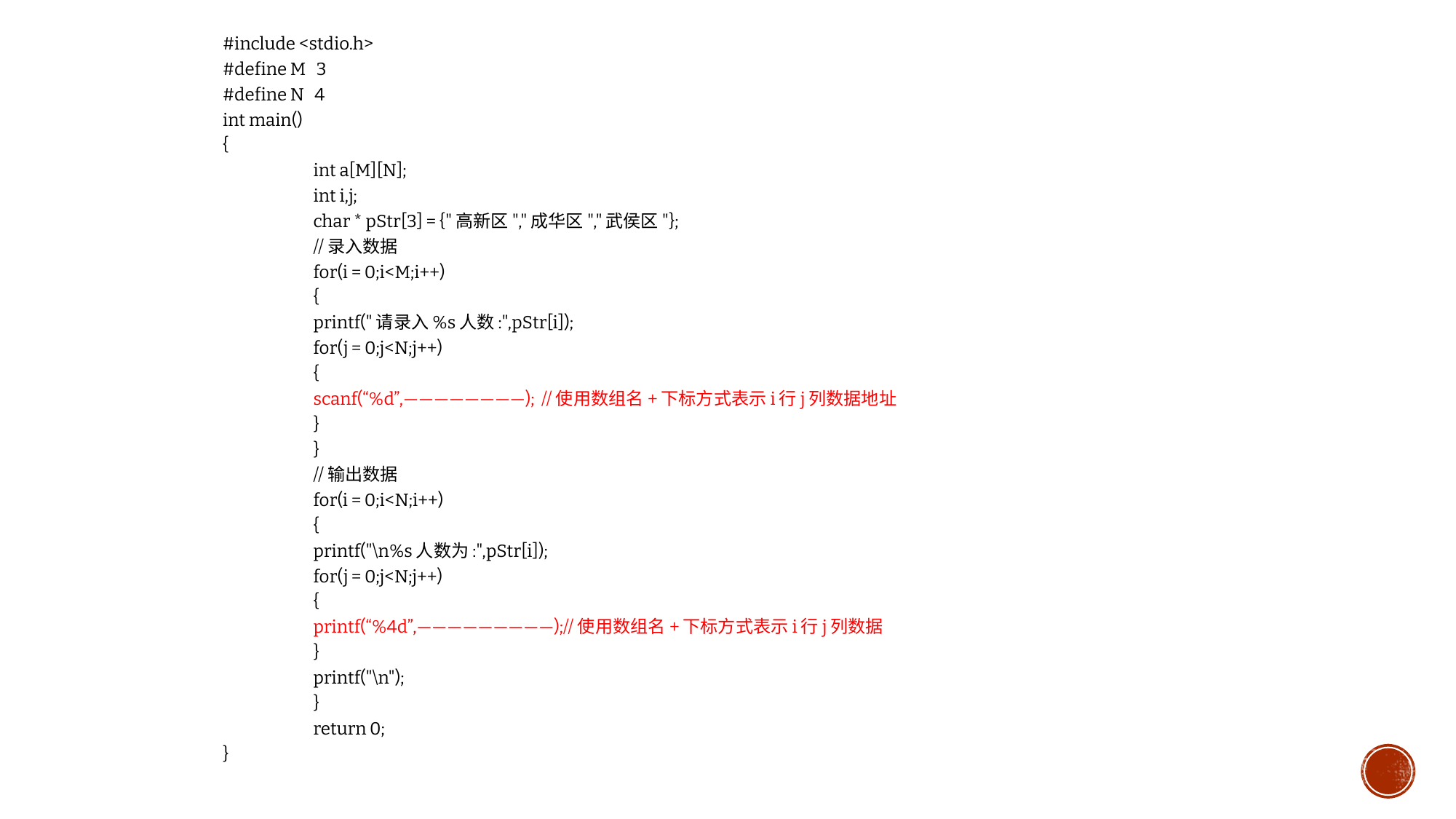

#include <stdio.h>
#define M   3
#define N   4
int main()
{
	int a[M][N];
	int i,j;
	char * pStr[3] = {"高新区","成华区","武侯区"};
	//录入数据
	for(i = 0;i<M;i++)
	{
		printf("请录入%s人数:",pStr[i]);
		for(j = 0;j<N;j++)
		{
			scanf(“%d”,————————);  //使用数组名+下标方式表示i行j列数据地址
		}
	}
	//输出数据
	for(i = 0;i<N;i++)
	{
		printf("\n%s人数为:",pStr[i]);
		for(j = 0;j<N;j++)
		{
			printf(“%4d”,—————————);//使用数组名+下标方式表示i行j列数据
		}
		printf("\n");
	}
	return 0;
}